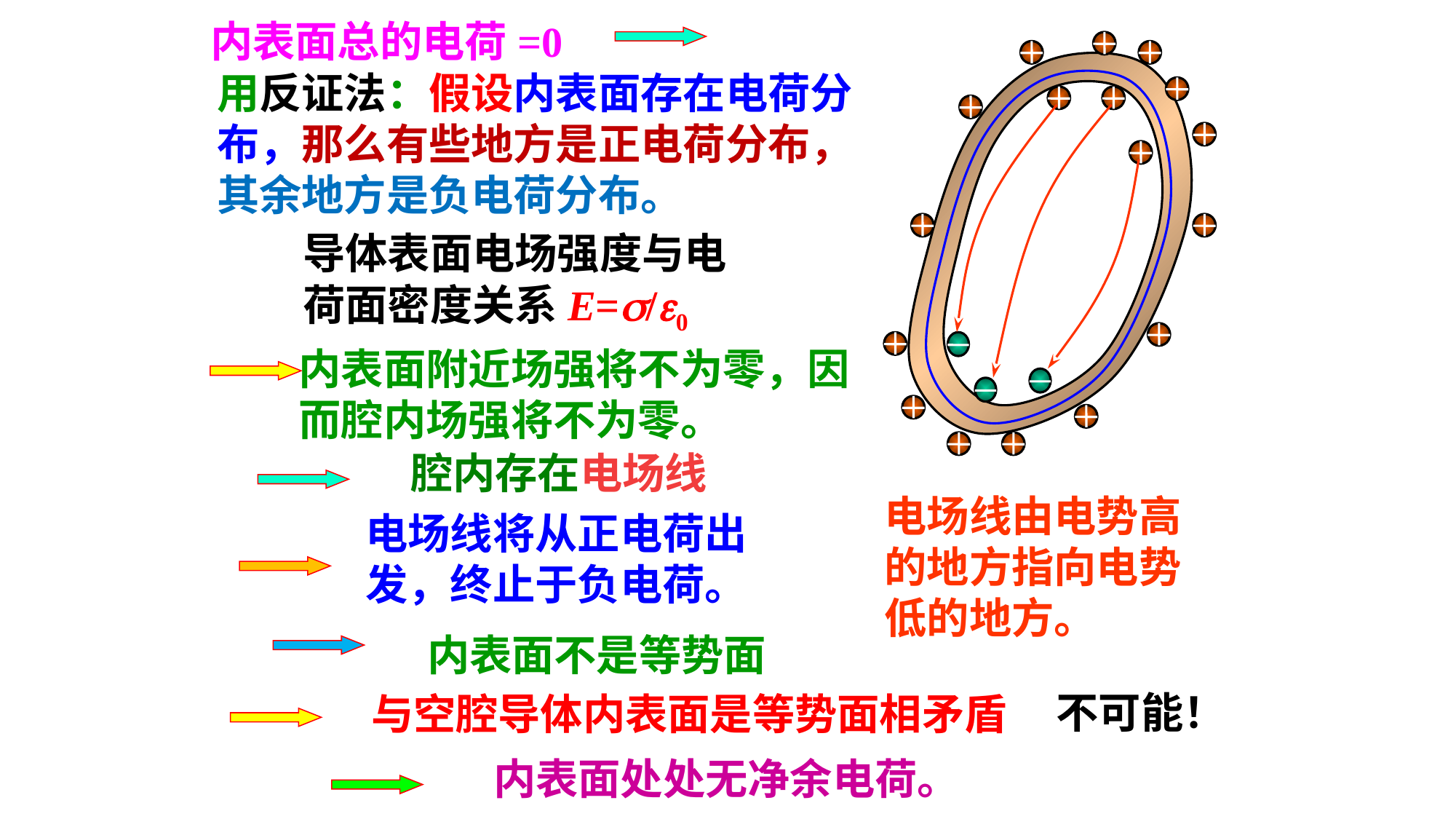

内表面总的电荷=0

用反证法：假设内表面存在电荷分布，那么有些地方是正电荷分布，其余地方是负电荷分布。

导体表面电场强度与电荷面密度关系E=σ/ε0
内表面附近场强将不为零，因而腔内场强将不为零。

腔内存在电场线

电场线由电势高的地方指向电势低的地方。
电场线将从正电荷出发，终止于负电荷。

内表面不是等势面

不可能！
与空腔导体内表面是等势面相矛盾

内表面处处无净余电荷。